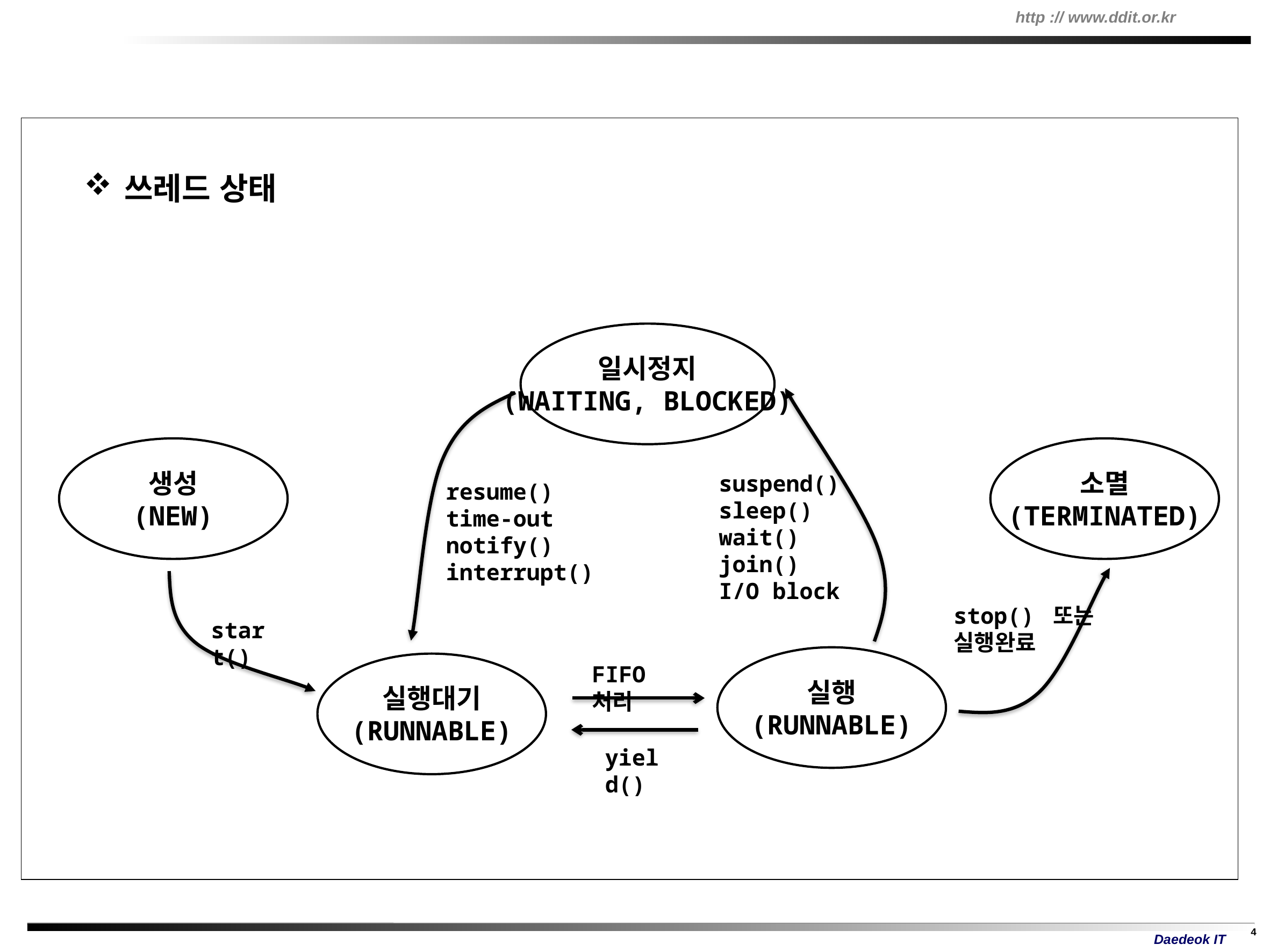

쓰레드 상태
일시정지
(WAITING, BLOCKED)
생성
(NEW)
소멸
(TERMINATED)
suspend()
sleep()
wait()
join()
I/O block
resume()
time-out
notify()
interrupt()

stop() 또는
실행완료
start()

실행
(RUNNABLE)
실행대기
(RUNNABLE)
FIFO 처리
yield()